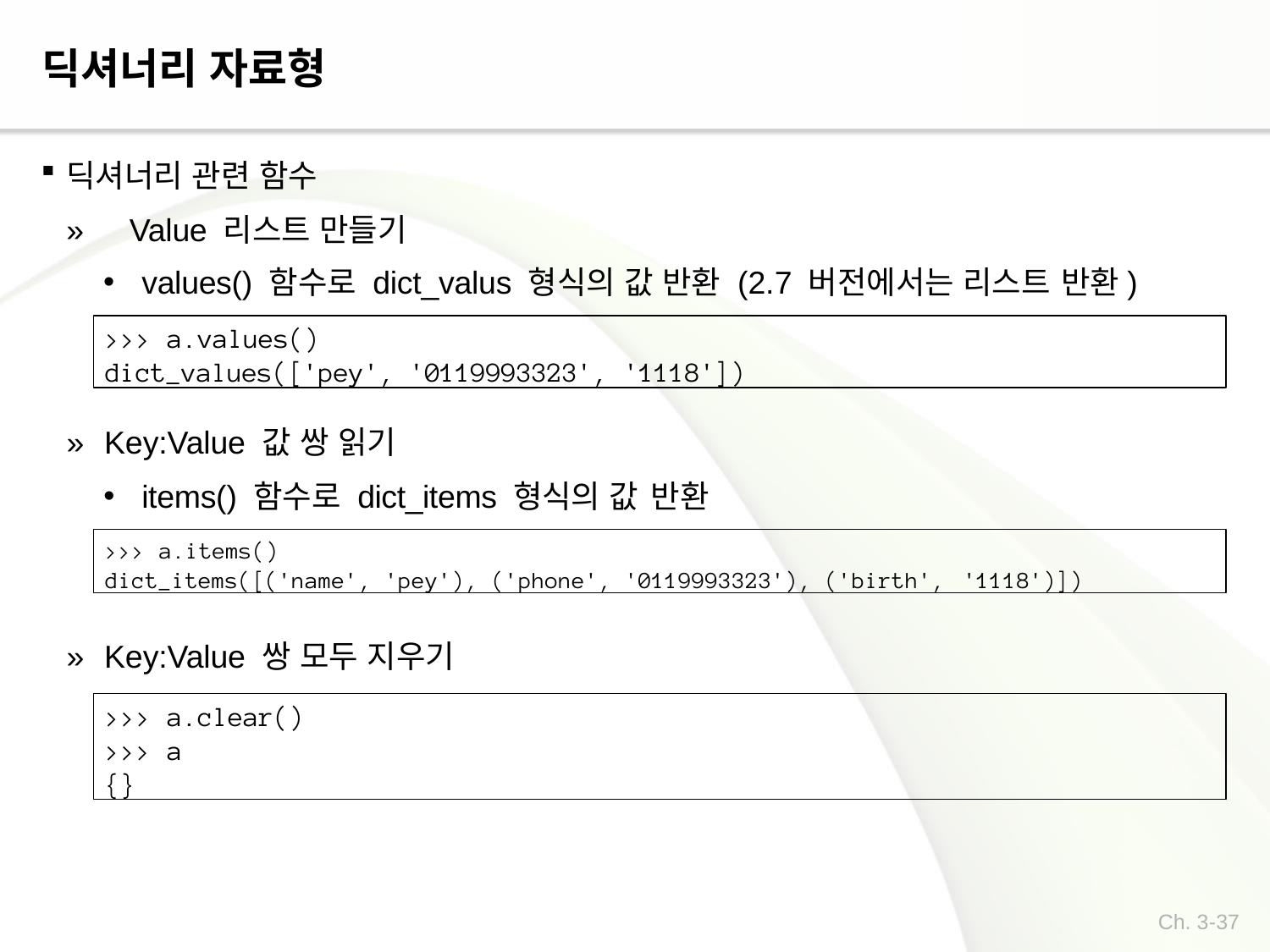

# 딕셔너리 자료형
딕셔너리 관련 함수
»	Value 리스트 만들기
values() 함수로 dict_valus 형식의 값 반환 (2.7 버전에서는 리스트 반환)
>>> a.values()
dict_values(['pey', '0119993323', '1118'])
»	Key:Value 값 쌍 읽기
items() 함수로 dict_items 형식의 값 반환
>>> a.items()
dict_items([('name', 'pey'), ('phone', '0119993323'), ('birth', '1118')])
»	Key:Value 쌍 모두 지우기
>>> a.clear()
>>> a
{}
Ch. 3-37